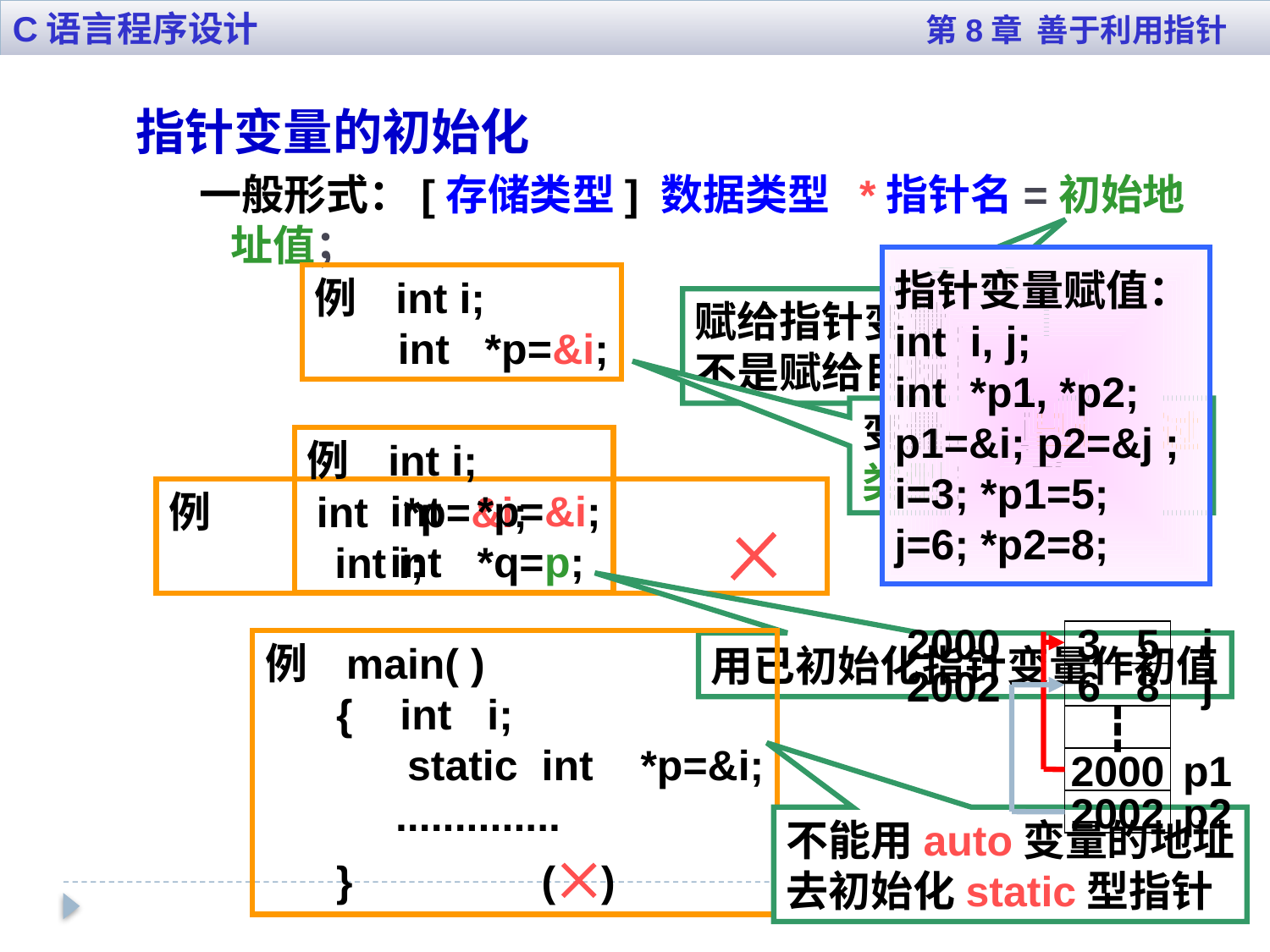

C语言程序设计                                                                                   第8章  善于利用指针
指针变量的初始化
一般形式：[存储类型] 数据类型  *指针名=初始地址值；
指针变量赋值：
int  i, j;
int  *p1, *p2;
p1=&i; p2=&j ;
i=3; *p1=5;
j=6; *p2=8;
例   int i;
       int   *p=&i;
赋给指针变量，
不是赋给目标变量
变量必须已说明过
类型应一致
例   int i;
       int   *p=&i;
       int   *q=p;
例          int   *p=&i;
              int i;

2000
2002
3   5
6   8
┇
2000
2002
i
j
p1
p2

例   main( )
      {    int   i;
            static  int    *p=&i;
           ..............
      }                (×)
用已初始化指针变量作初值
不能用auto变量的地址
去初始化static型指针